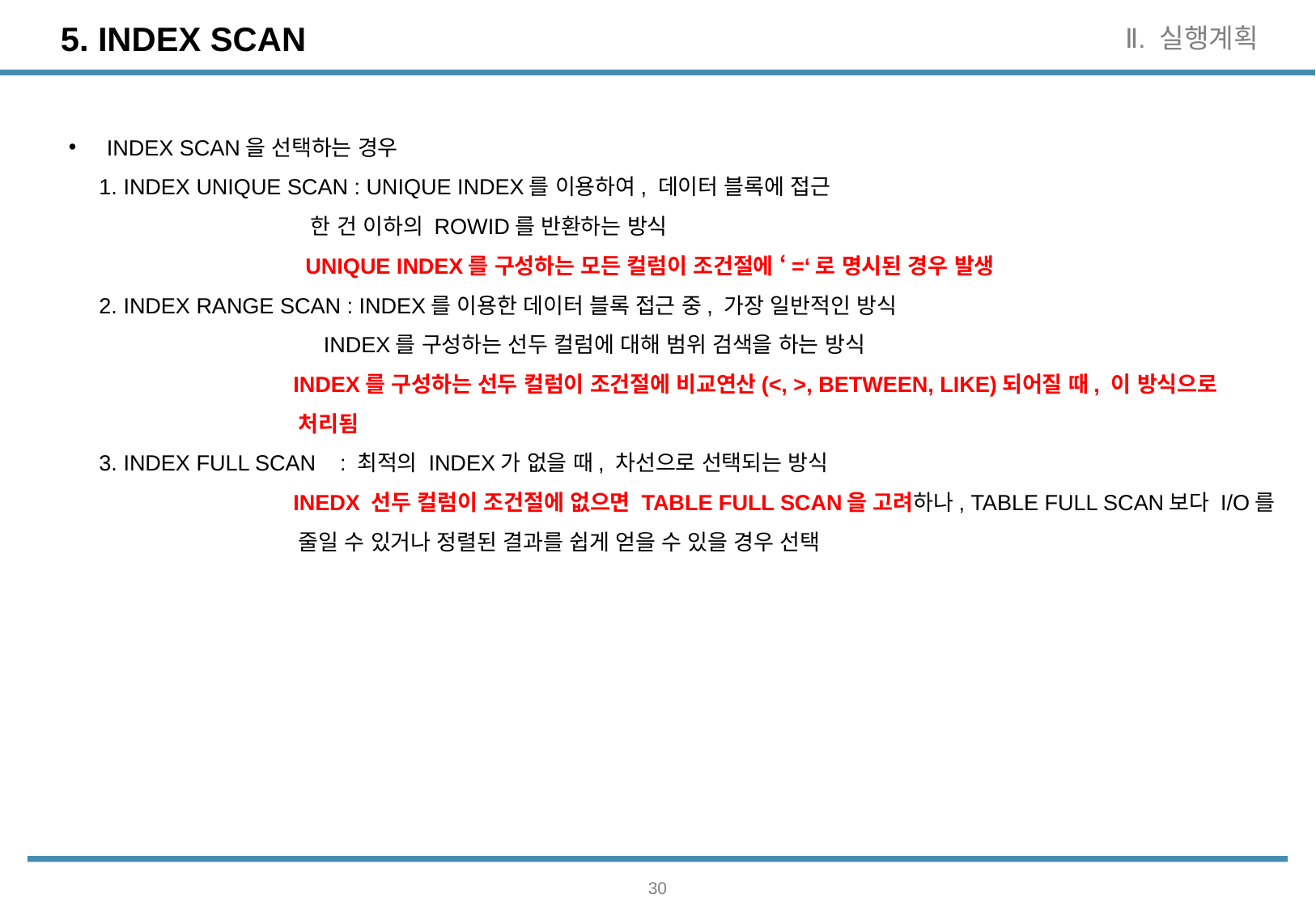

# 5. INDEX SCAN
Ⅱ. 실행계획
INDEX SCAN을 선택하는 경우
     1. INDEX UNIQUE SCAN : UNIQUE INDEX를 이용하여, 데이터 블록에 접근
                                       한 건 이하의 ROWID를 반환하는 방식
                                       UNIQUE INDEX를 구성하는 모든 컬럼이 조건절에 ‘=‘로 명시된 경우 발생
     2. INDEX RANGE SCAN : INDEX를 이용한 데이터 블록 접근 중, 가장 일반적인 방식
 	                      INDEX를 구성하는 선두 컬럼에 대해 범위 검색을 하는 방식
                                     INDEX를 구성하는 선두 컬럼이 조건절에 비교연산(<, >, BETWEEN, LIKE)되어질 때, 이 방식으로
                                     처리됨
     3. INDEX FULL SCAN    : 최적의 INDEX가 없을 때, 차선으로 선택되는 방식
                                     INEDX 선두 컬럼이 조건절에 없으면 TABLE FULL SCAN을 고려하나, TABLE FULL SCAN보다 I/O를
                                     줄일 수 있거나 정렬된 결과를 쉽게 얻을 수 있을 경우 선택
30